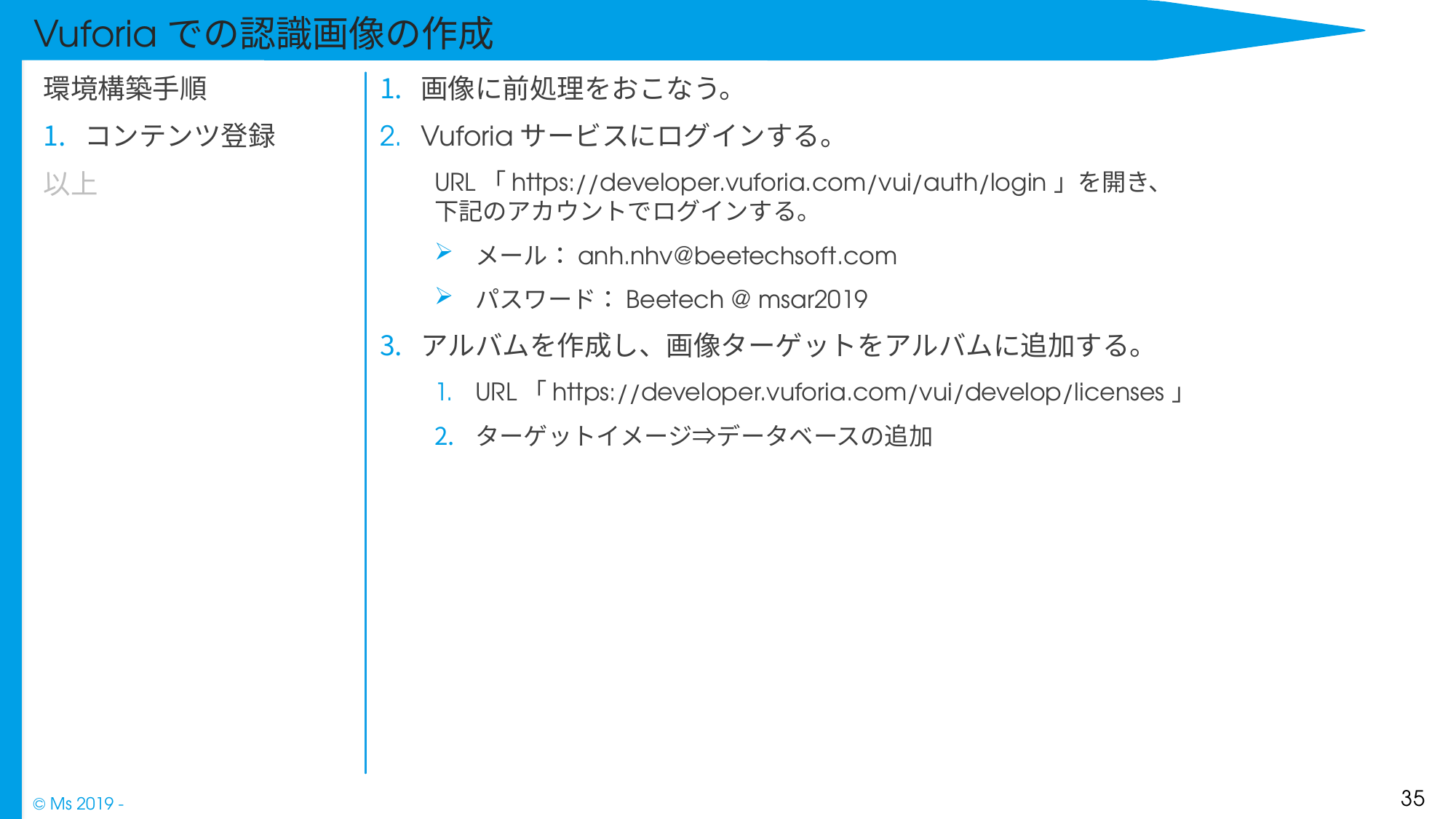

# Vuforiaでの認識画像の作成
環境構築手順
コンテンツ登録
以上
画像に前処理をおこなう。
Vuforiaサービスにログインする。
URL「https://developer.vuforia.com/vui/auth/login」を開き、
下記のアカウントでログインする。
メール：anh.nhv@beetechsoft.com
パスワード：Beetech @ msar2019
アルバムを作成し、画像ターゲットをアルバムに追加する。
URL「https://developer.vuforia.com/vui/develop/licenses」
ターゲットイメージ⇒データベースの追加
35